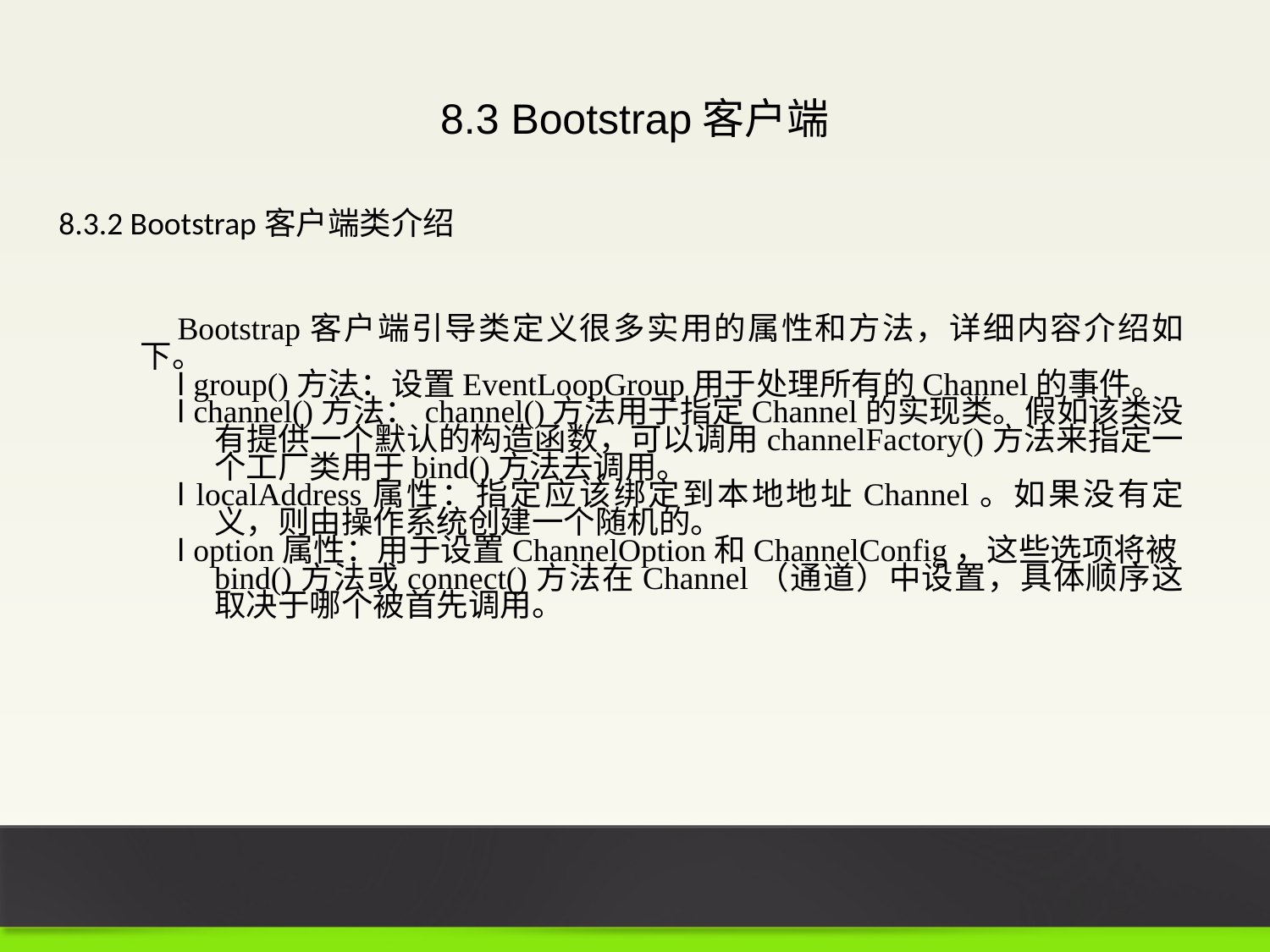

8.3 Bootstrap客户端
8.3.2 Bootstrap客户端类介绍
Bootstrap客户端引导类定义很多实用的属性和方法，详细内容介绍如下。
l group()方法：设置EventLoopGroup用于处理所有的Channel的事件。
l channel()方法：channel()方法用于指定Channel的实现类。假如该类没有提供一个默认的构造函数，可以调用channelFactory()方法来指定一个工厂类用于bind()方法去调用。
l localAddress属性：指定应该绑定到本地地址Channel。如果没有定义，则由操作系统创建一个随机的。
l option属性：用于设置ChannelOption和ChannelConfig，这些选项将被bind()方法或connect()方法在Channel（通道）中设置，具体顺序这取决于哪个被首先调用。